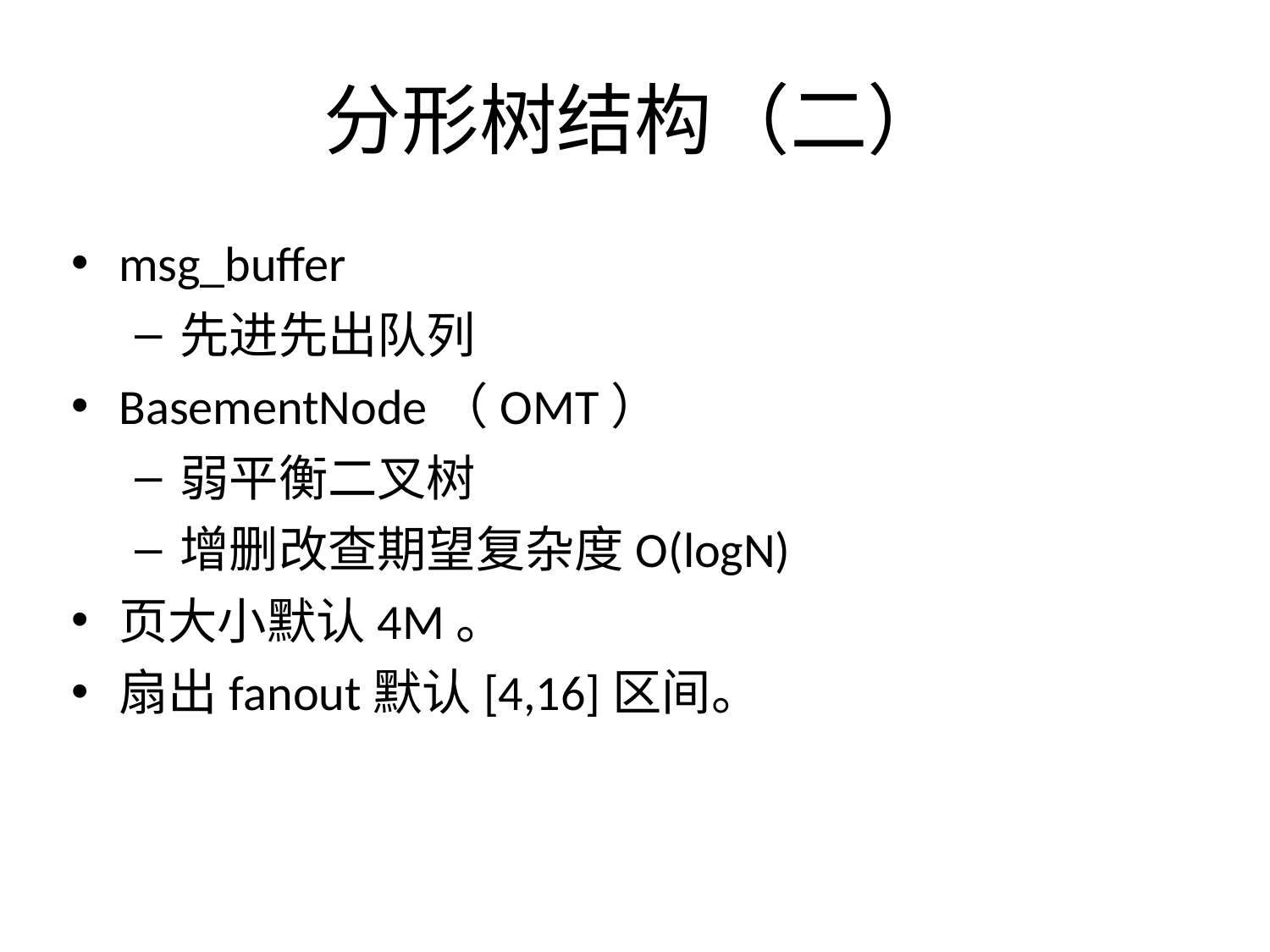

# 分形树结构（二）
msg_buffer
先进先出队列
BasementNode（OMT）
弱平衡二叉树
增删改查期望复杂度O(logN)
页大小默认4M。
扇出fanout默认[4,16]区间。